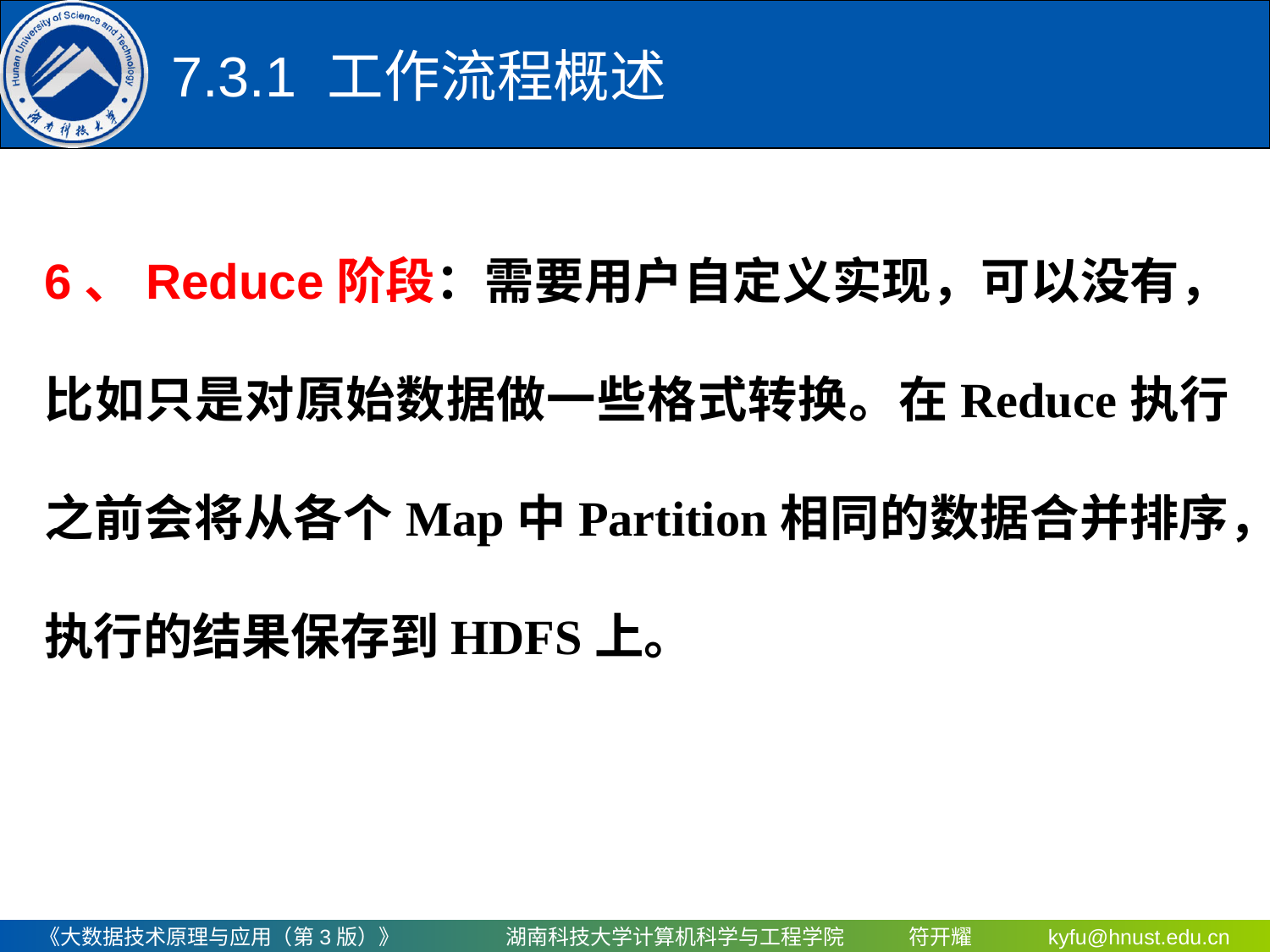

# 7.3.1	 工作流程概述
6、Reduce阶段：需要用户自定义实现，可以没有，比如只是对原始数据做一些格式转换。在Reduce执行之前会将从各个Map中Partition相同的数据合并排序，执行的结果保存到HDFS上。